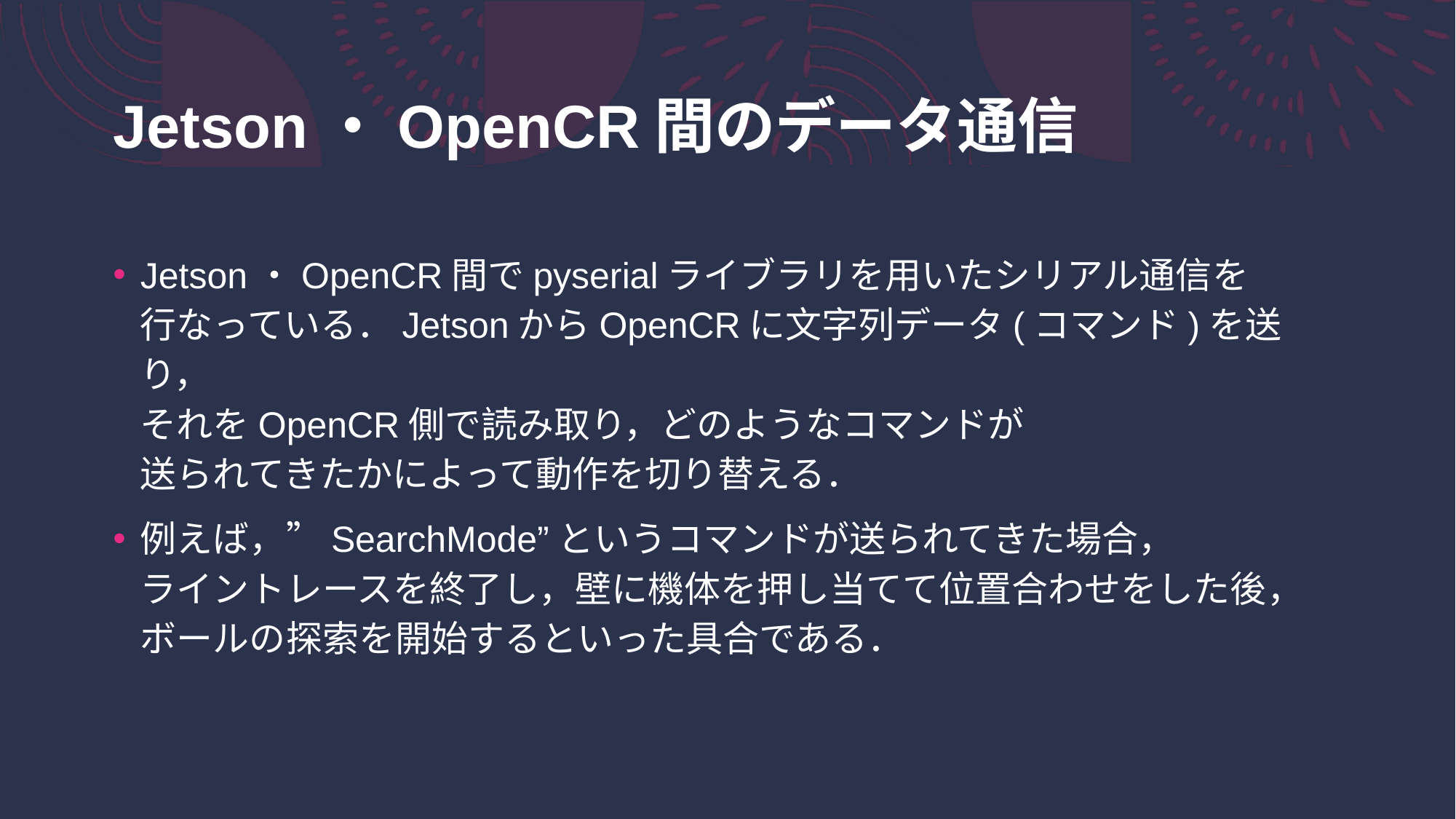

# Jetson・OpenCR間のデータ通信
Jetson・OpenCR間でpyserialライブラリを用いたシリアル通信を
行なっている．JetsonからOpenCRに文字列データ(コマンド)を送り，
それをOpenCR側で読み取り，どのようなコマンドが
送られてきたかによって動作を切り替える．
例えば，”SearchMode”というコマンドが送られてきた場合，
ライントレースを終了し，壁に機体を押し当てて位置合わせをした後，
ボールの探索を開始するといった具合である．